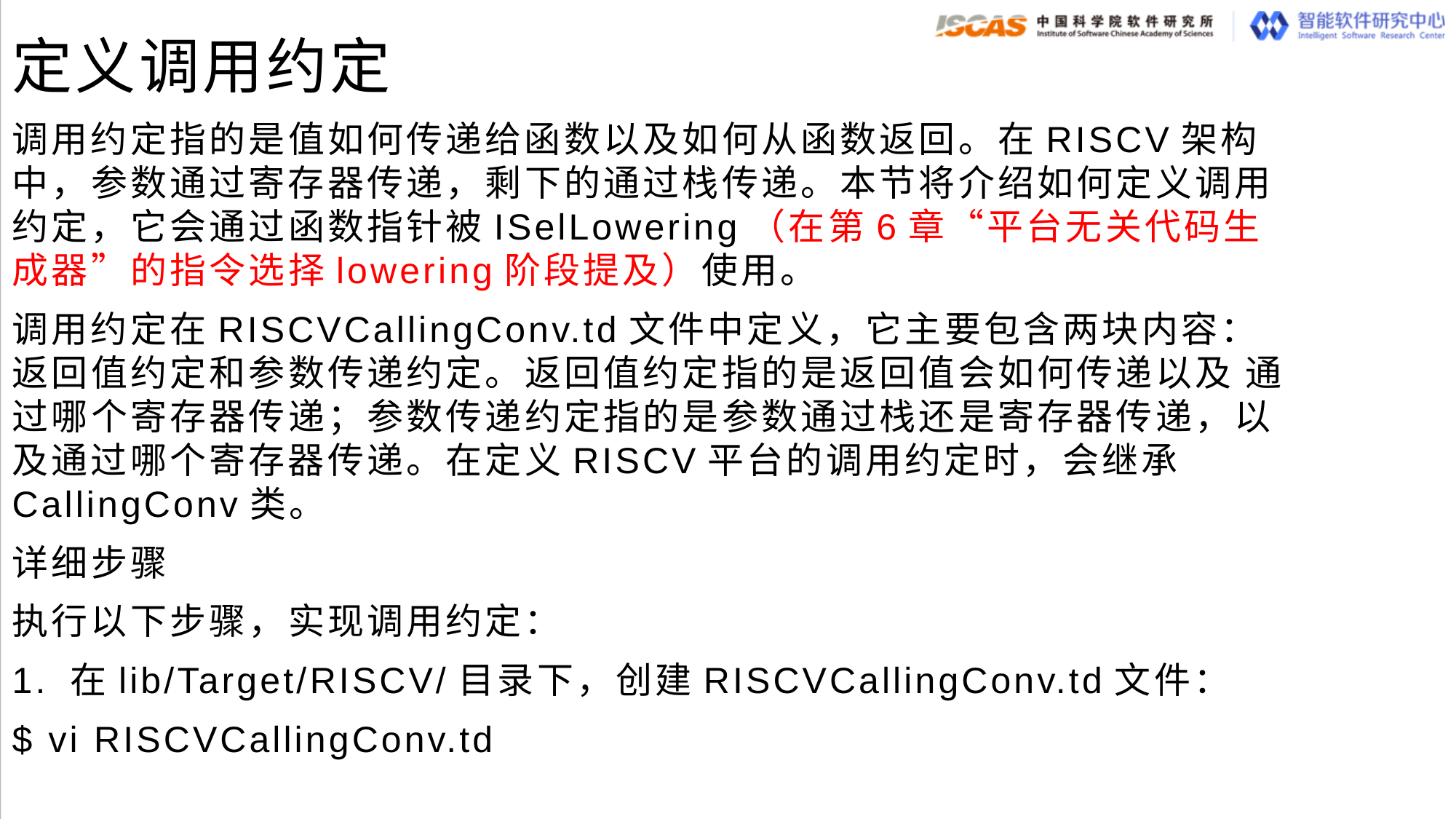

定义调用约定
调用约定指的是值如何传递给函数以及如何从函数返回。在RISCV架构中，参数通过寄存器传递，剩下的通过栈传递。本节将介绍如何定义调用约定，它会通过函数指针被ISelLowering（在第6章“平台无关代码生成器”的指令选择lowering阶段提及）使用。
调用约定在RISCVCallingConv.td文件中定义，它主要包含两块内容： 返回值约定和参数传递约定。返回值约定指的是返回值会如何传递以及 通过哪个寄存器传递；参数传递约定指的是参数通过栈还是寄存器传递，以及通过哪个寄存器传递。在定义RISCV平台的调用约定时，会继承 CallingConv类。
详细步骤
执行以下步骤，实现调用约定：
1. 在lib/Target/RISCV/目录下，创建RISCVCallingConv.td文件：
$ vi RISCVCallingConv.td